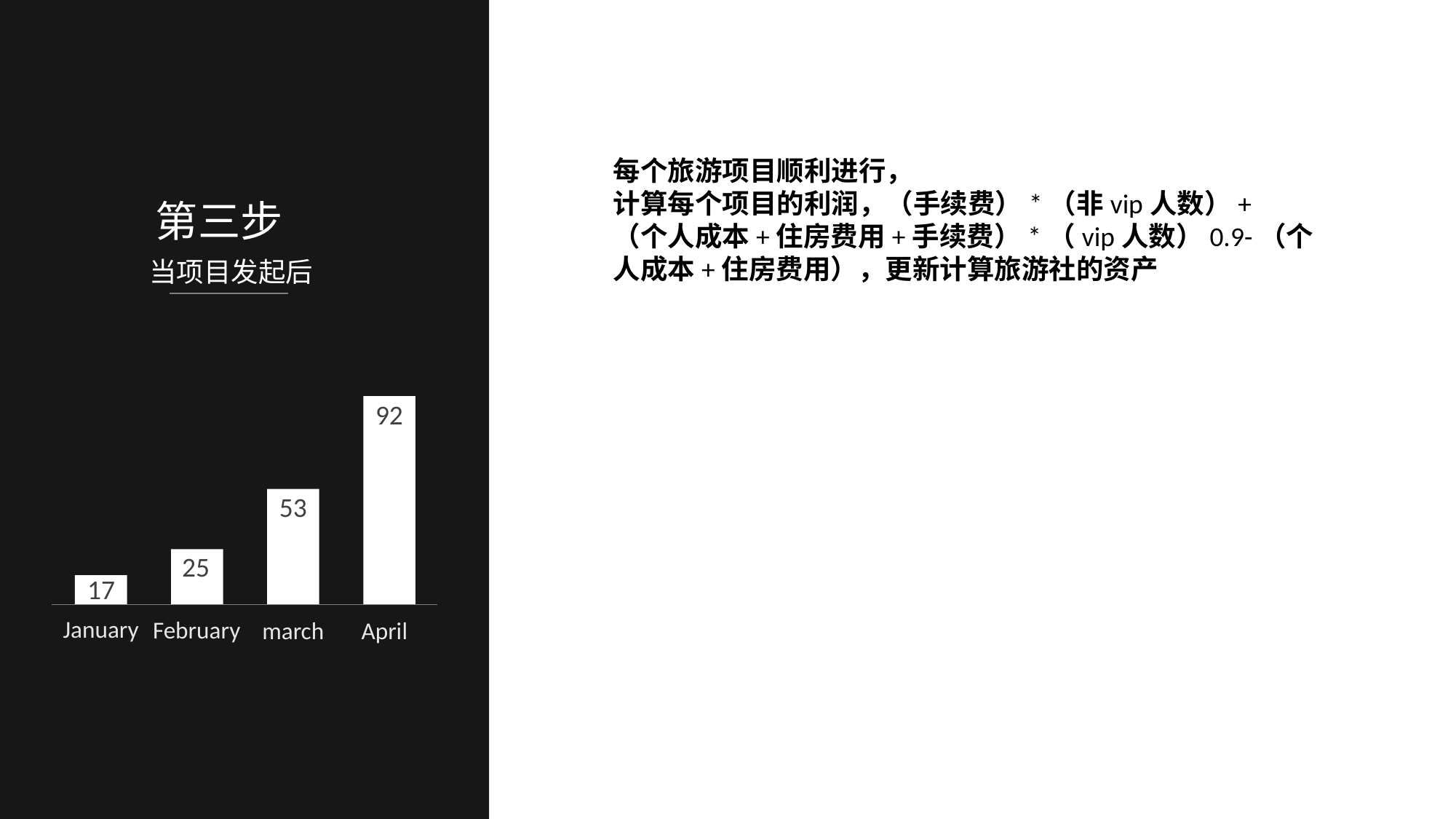

每个旅游项目顺利进行，
计算每个项目的利润，（手续费）*（非vip人数）+
（个人成本+住房费用+手续费）*（vip人数）0.9-（个人成本+住房费用），更新计算旅游社的资产
第三步
当项目发起后
92

53

25

17

January
February
march
April